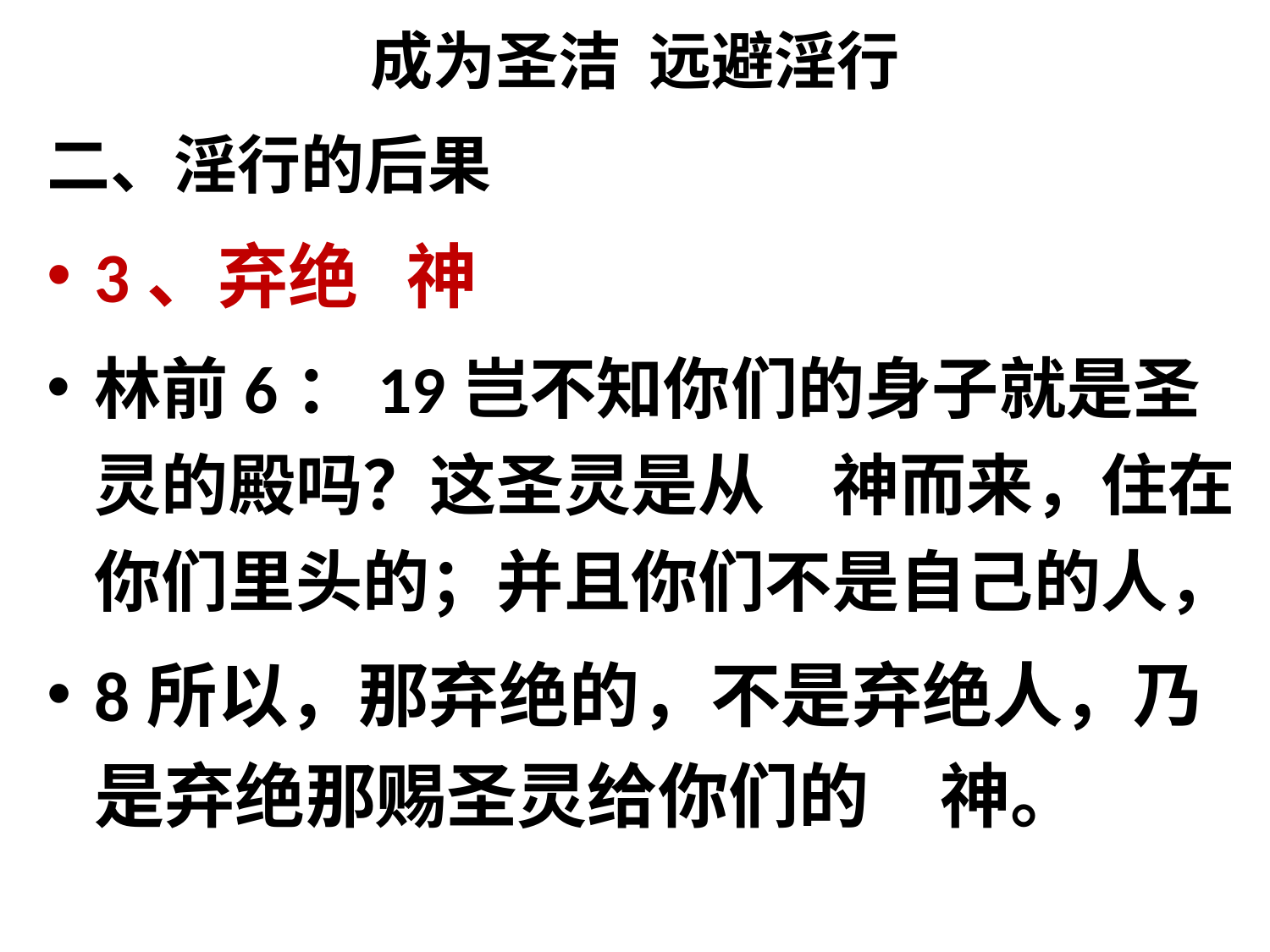

# 成为圣洁  远避淫行
二、淫行的后果
3、弃绝   神
林前6：19岂不知你们的身子就是圣灵的殿吗？这圣灵是从　神而来，住在你们里头的；并且你们不是自己的人，
8所以，那弃绝的，不是弃绝人，乃是弃绝那赐圣灵给你们的　神。